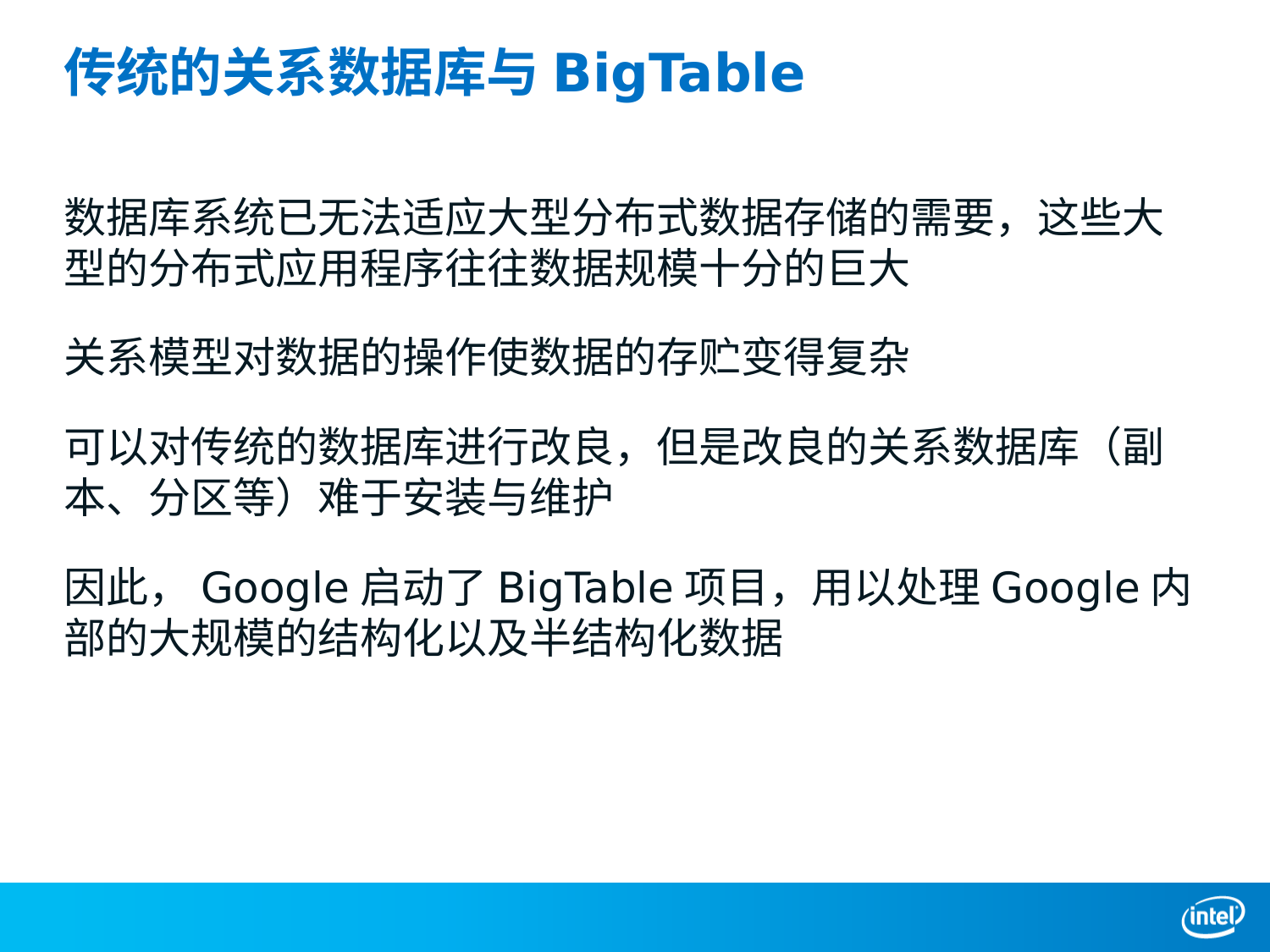

# 传统的关系数据库与BigTable
数据库系统已无法适应大型分布式数据存储的需要，这些大型的分布式应用程序往往数据规模十分的巨大
关系模型对数据的操作使数据的存贮变得复杂
可以对传统的数据库进行改良，但是改良的关系数据库（副本、分区等）难于安装与维护
因此，Google启动了BigTable项目，用以处理Google内部的大规模的结构化以及半结构化数据